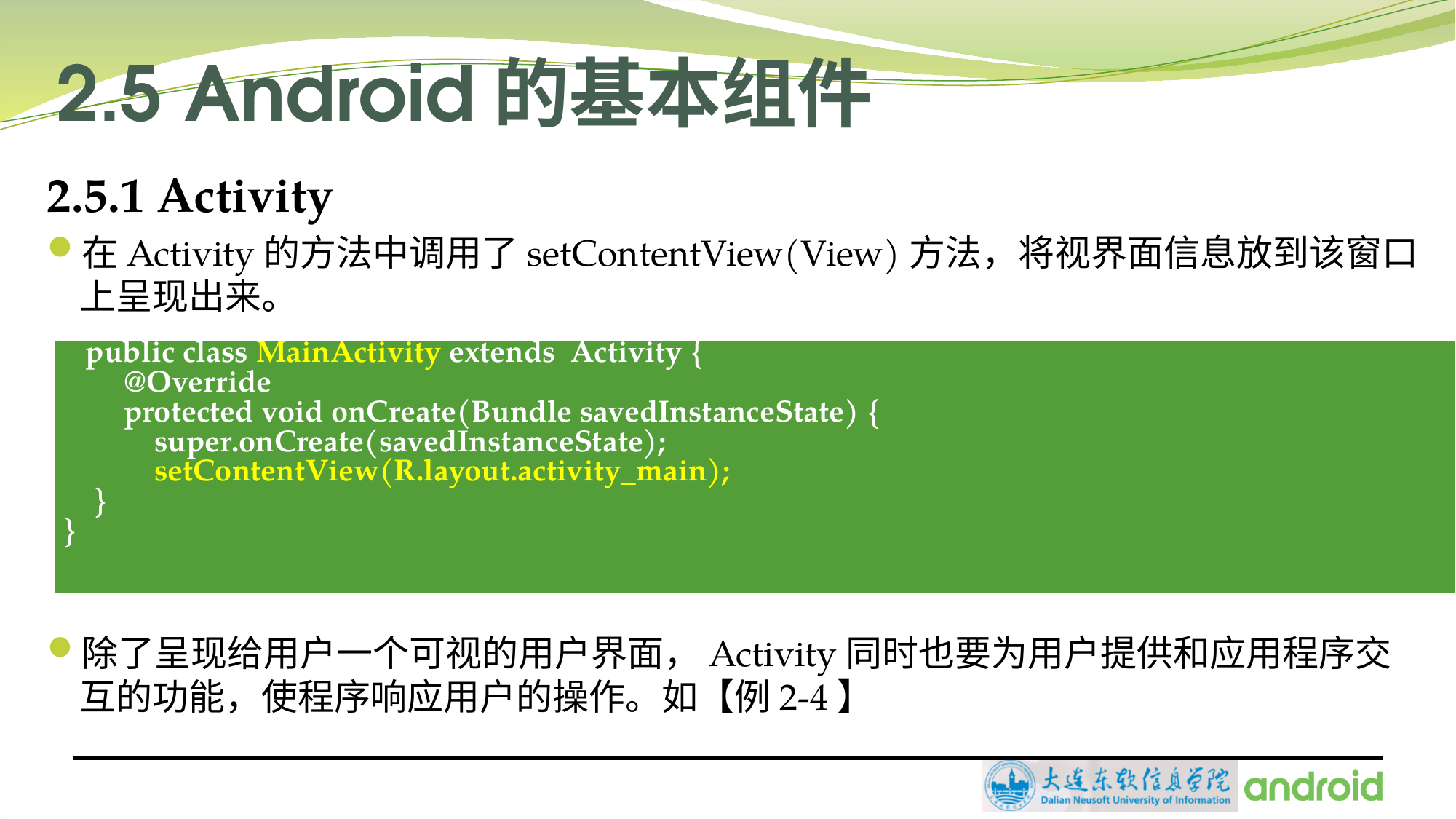

# 2.5 Android的基本组件
2.5.1 Activity
在Activity的方法中调用了setContentView(View)方法，将视界面信息放到该窗口上呈现出来。

除了呈现给用户一个可视的用户界面，Activity同时也要为用户提供和应用程序交互的功能，使程序响应用户的操作。如【例2-4】

| public class MainActivity extends Activity { @Override protected void onCreate(Bundle savedInstanceState) { super.onCreate(savedInstanceState); setContentView(R.layout.activity\_main); } } |
| --- |